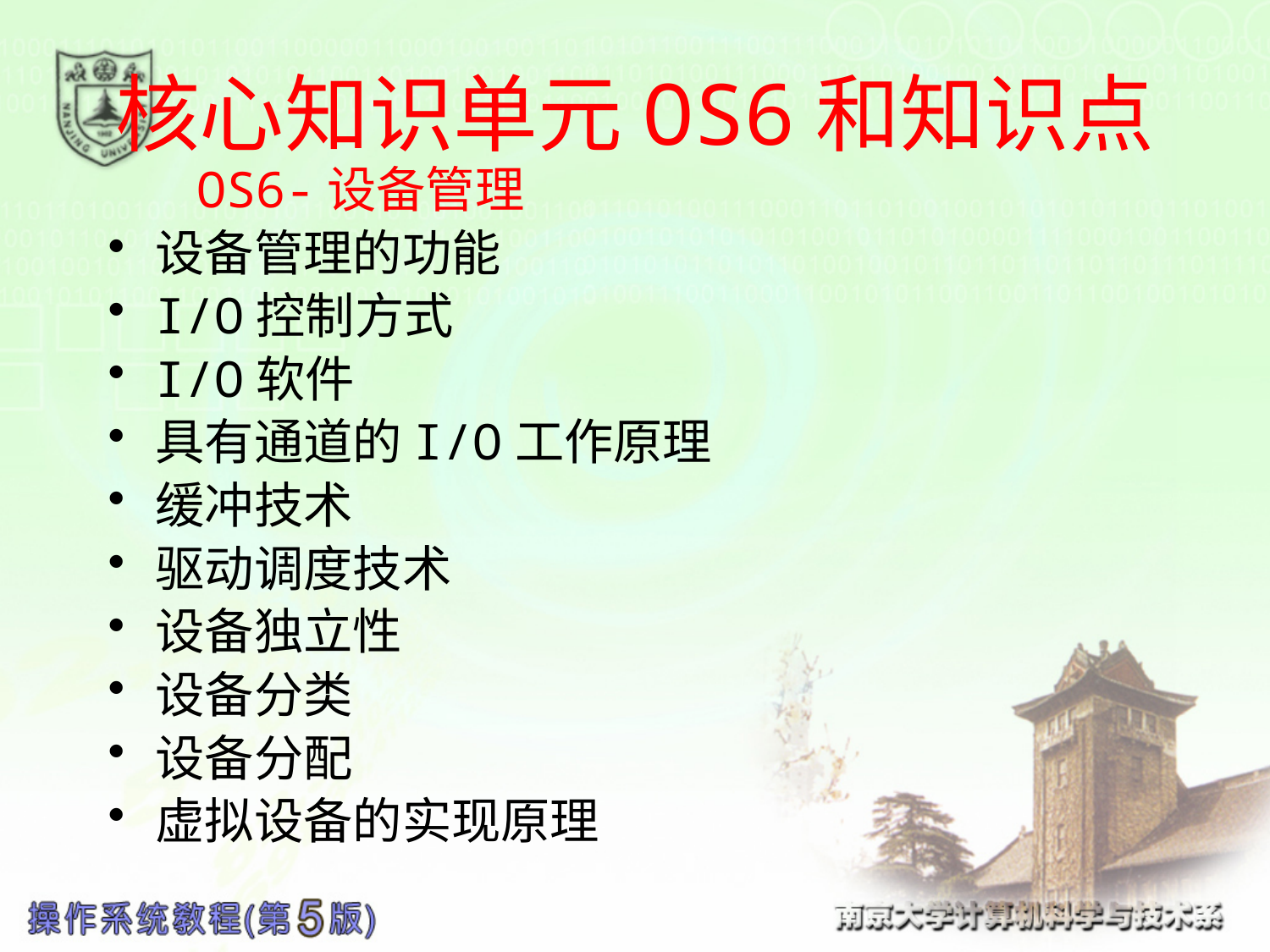

# 核心知识单元OS6和知识点
   OS6-设备管理
设备管理的功能
I/O控制方式
I/O软件
具有通道的I/O工作原理
缓冲技术
驱动调度技术
设备独立性
设备分类
设备分配
虚拟设备的实现原理